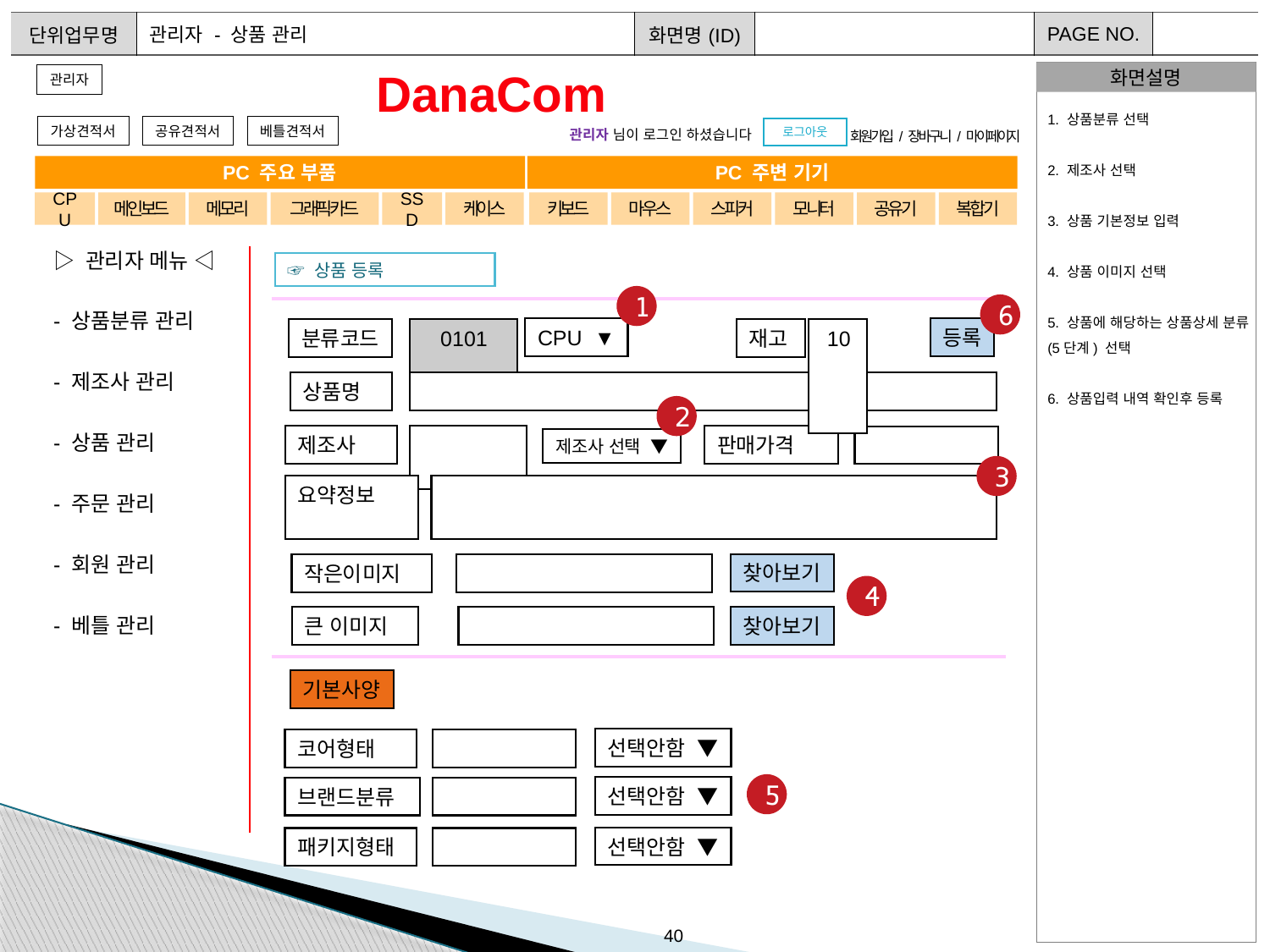

| 단위업무명 | 관리자 - 상품 관리 | 화면명(ID) |  | PAGE NO. |  |
| --- | --- | --- | --- | --- | --- |
DanaCom
관리자
가상견적서
공유견적서
베틀견적서
로그아웃
관리자 님이 로그인 하셨습니다
회원가입 / 장바구니 / 마이페이지
PC 주요 부품
PC 주변 기기
CPU
메인보드
메모리
그래픽카드
SSD
케이스
키보드
마우스
스피커
모니터
공유기
복합기
화면설명

1. 상품분류 선택

2. 제조사 선택

3. 상품 기본정보 입력

4. 상품 이미지 선택

5. 상품에 해당하는 상품상세 분류(5단계) 선택

6. 상품입력 내역 확인후 등록

▷ 관리자 메뉴 ◁

- 상품분류 관리

- 제조사 관리

- 상품 관리

- 주문 관리

- 회원 관리

- 베틀 관리
☞ 상품 등록
1
6
CPU  ▼
등록
분류코드
   0101
재고
 10
상품명

2
제조사

판매가격

제조사 선택  ▼
3
요약정보

찾아보기
작은이미지

4
찾아보기
큰 이미지

기본사양
선택안함  ▼
코어형태

5
선택안함  ▼
브랜드분류

선택안함  ▼
패키지형태

40